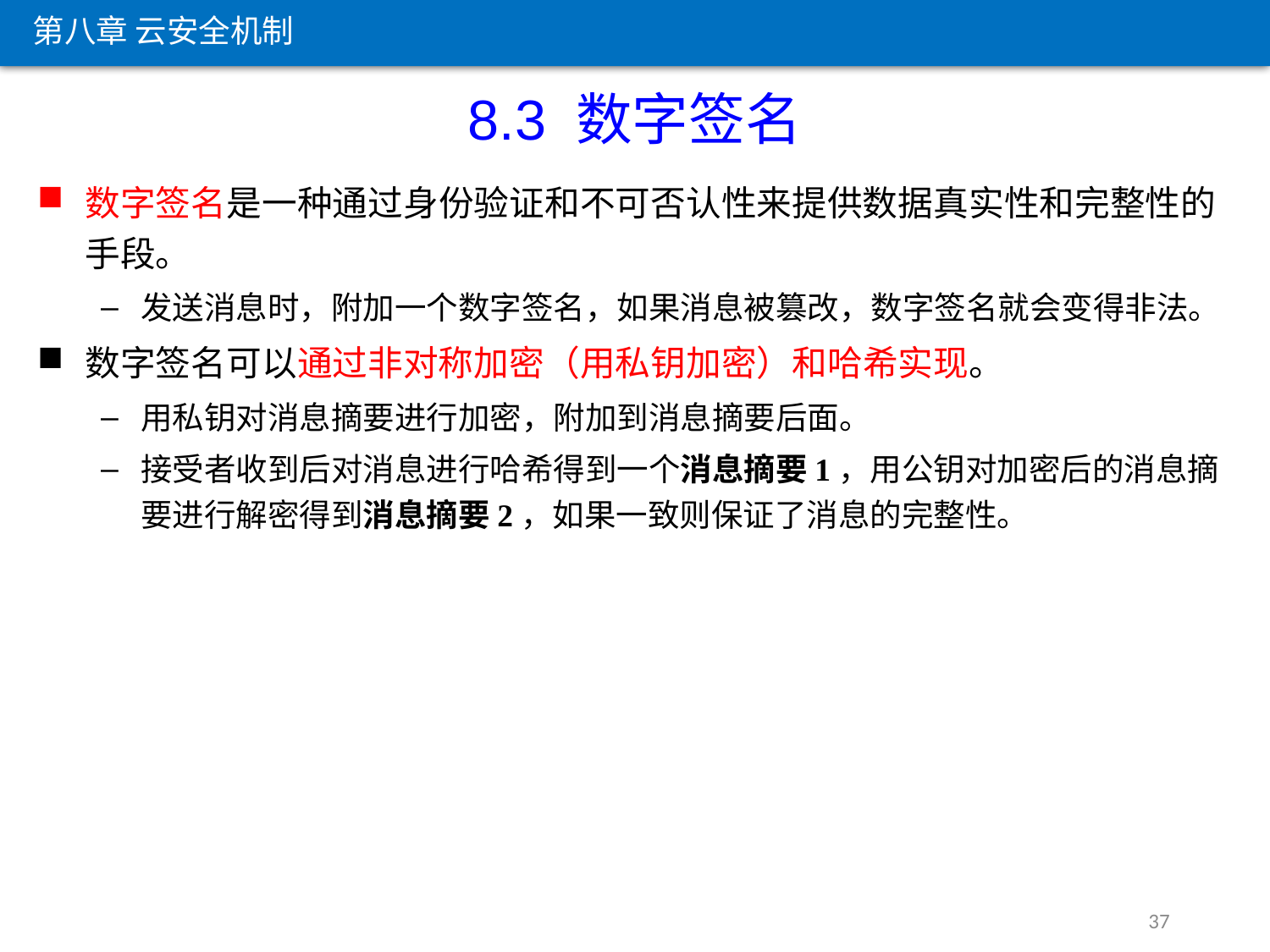

第八章 云安全机制
8.3 数字签名
数字签名是一种通过身份验证和不可否认性来提供数据真实性和完整性的手段。
发送消息时，附加一个数字签名，如果消息被篡改，数字签名就会变得非法。
数字签名可以通过非对称加密（用私钥加密）和哈希实现。
用私钥对消息摘要进行加密，附加到消息摘要后面。
接受者收到后对消息进行哈希得到一个消息摘要1，用公钥对加密后的消息摘要进行解密得到消息摘要2，如果一致则保证了消息的完整性。
37